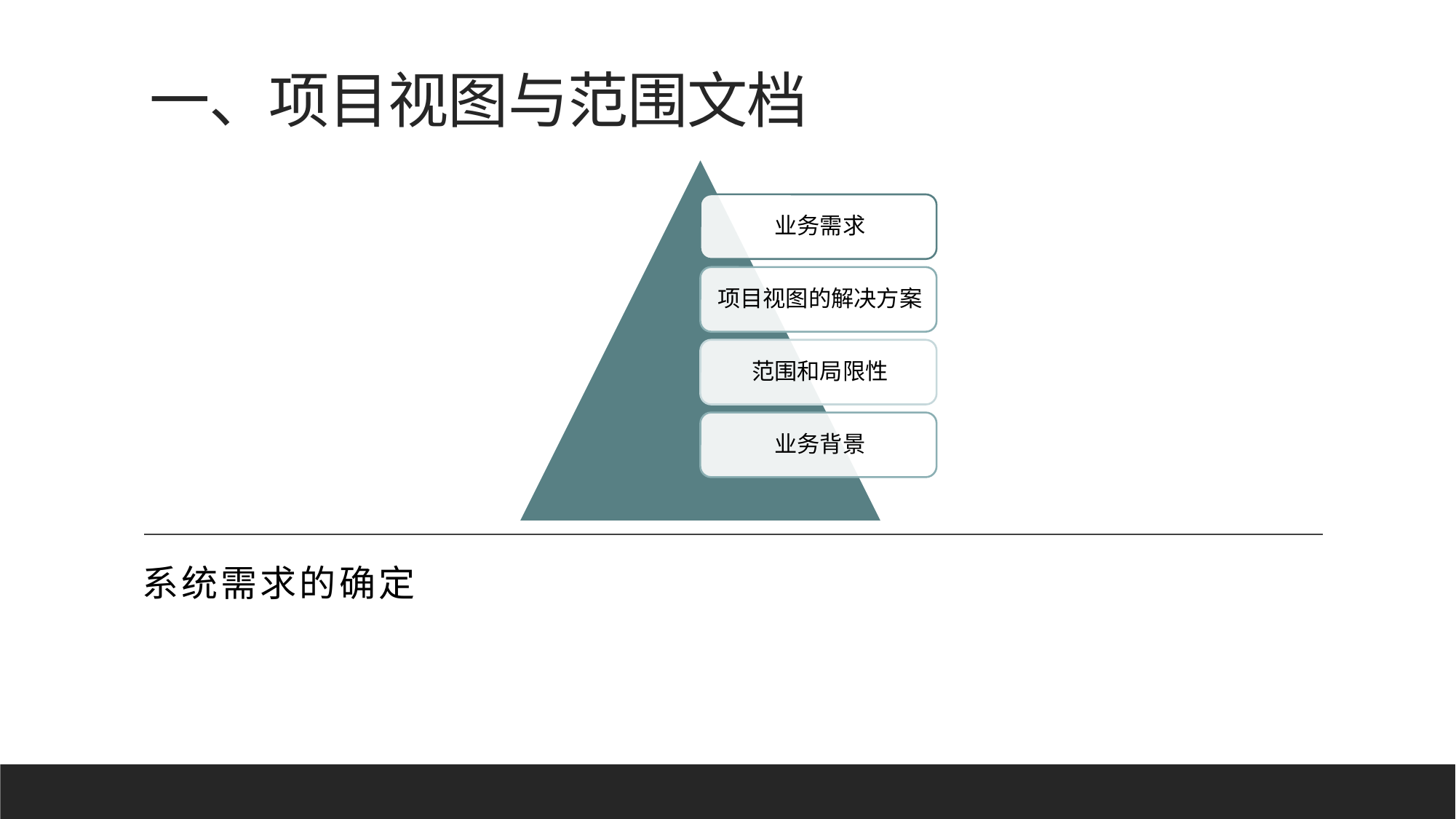

# 一、项目视图与范围文档
业务需求
项目视图的解决方案
范围和局限性
业务背景
系统需求的确定